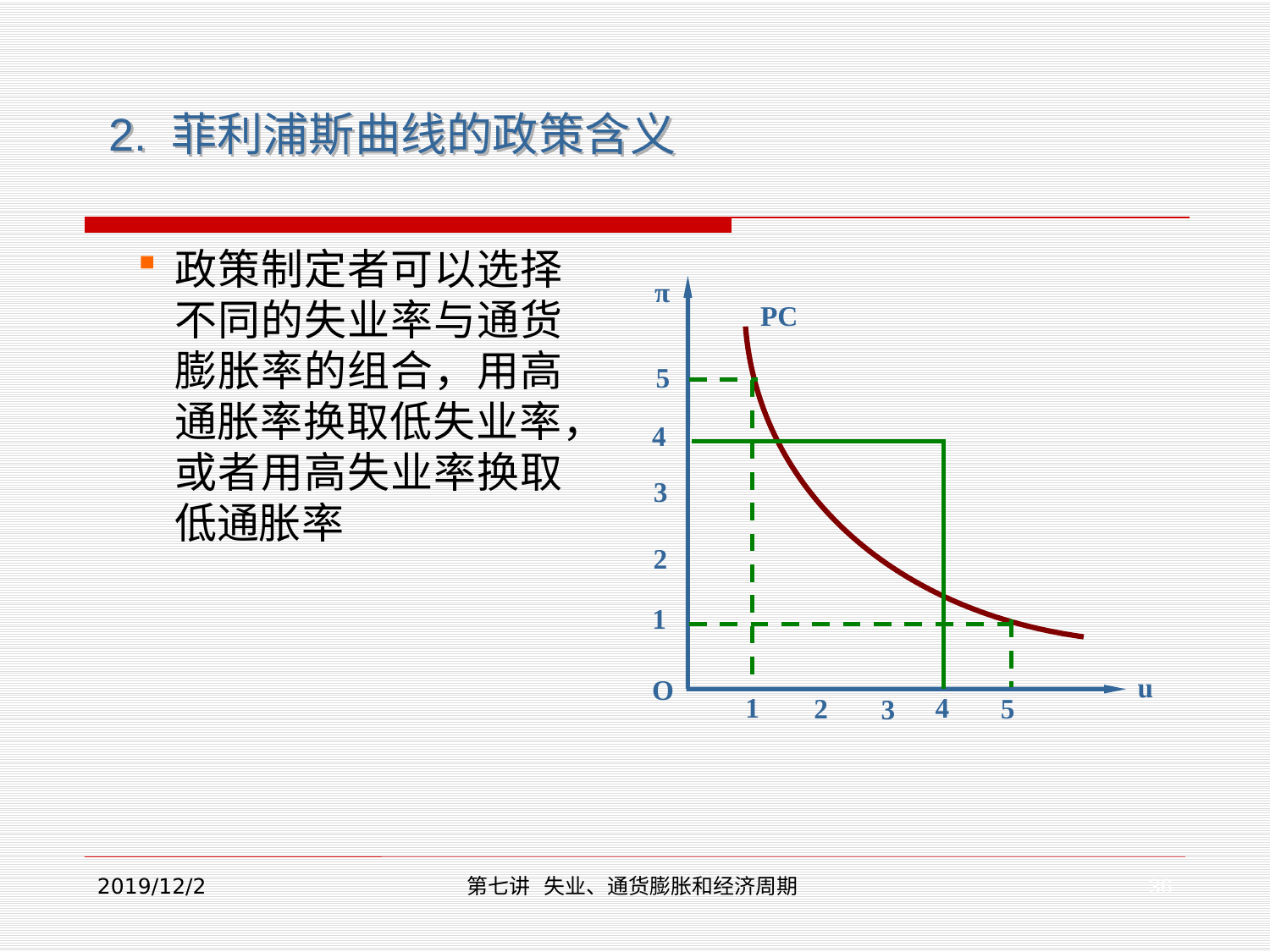

2. 菲利浦斯曲线的政策含义

π

PC
5
4
3
2
1
u
O

1
4
2
5
3
政策制定者可以选择不同的失业率与通货膨胀率的组合，用高通胀率换取低失业率，或者用高失业率换取低通胀率
36
2019/12/2
第七讲   失业、通货膨胀和经济周期